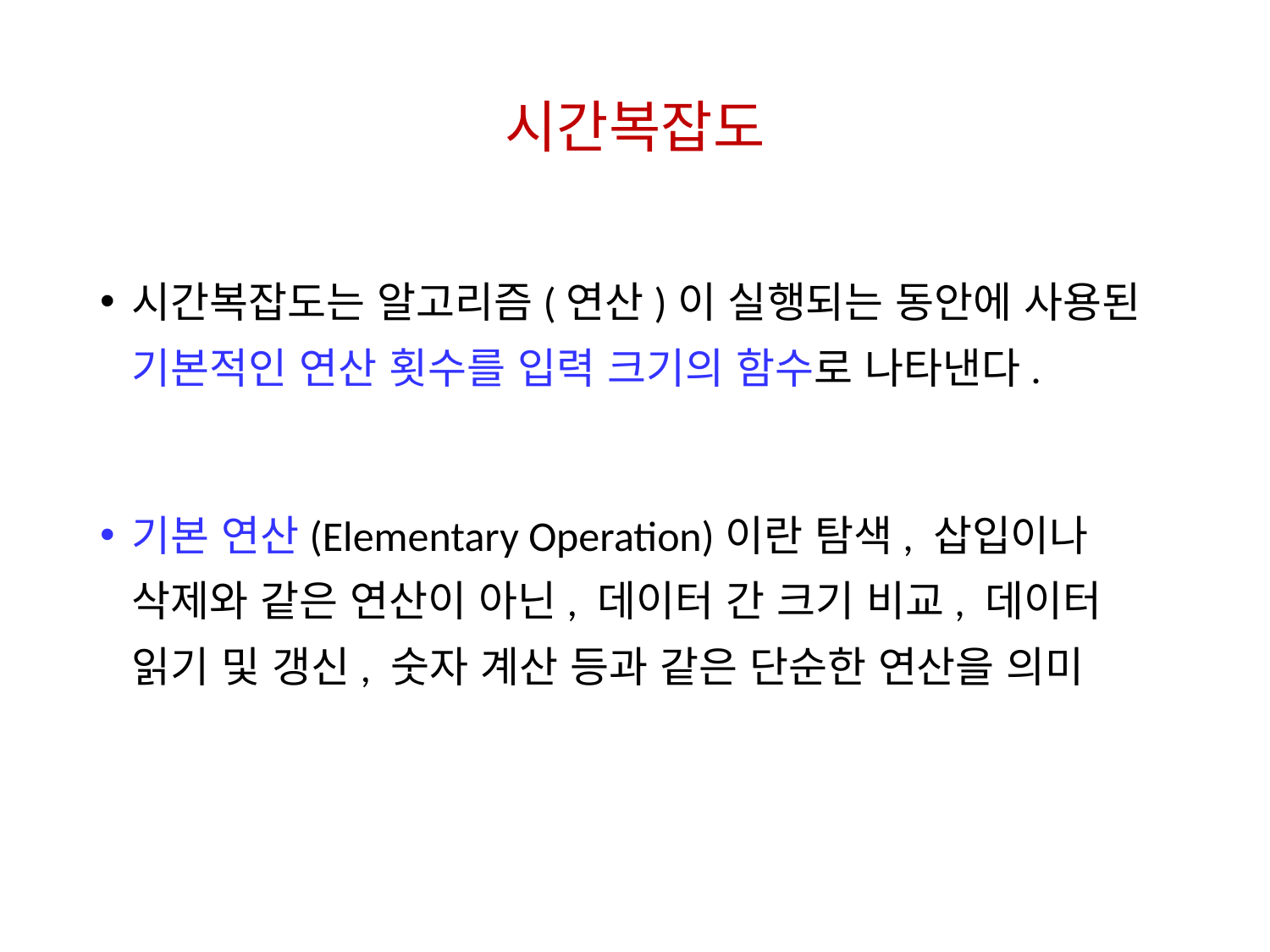

# 시간복잡도
시간복잡도는 알고리즘(연산)이 실행되는 동안에 사용된 기본적인 연산 횟수를 입력 크기의 함수로 나타낸다.

기본 연산(Elementary Operation)이란 탐색, 삽입이나 삭제와 같은 연산이 아닌, 데이터 간 크기 비교, 데이터 읽기 및 갱신, 숫자 계산 등과 같은 단순한 연산을 의미